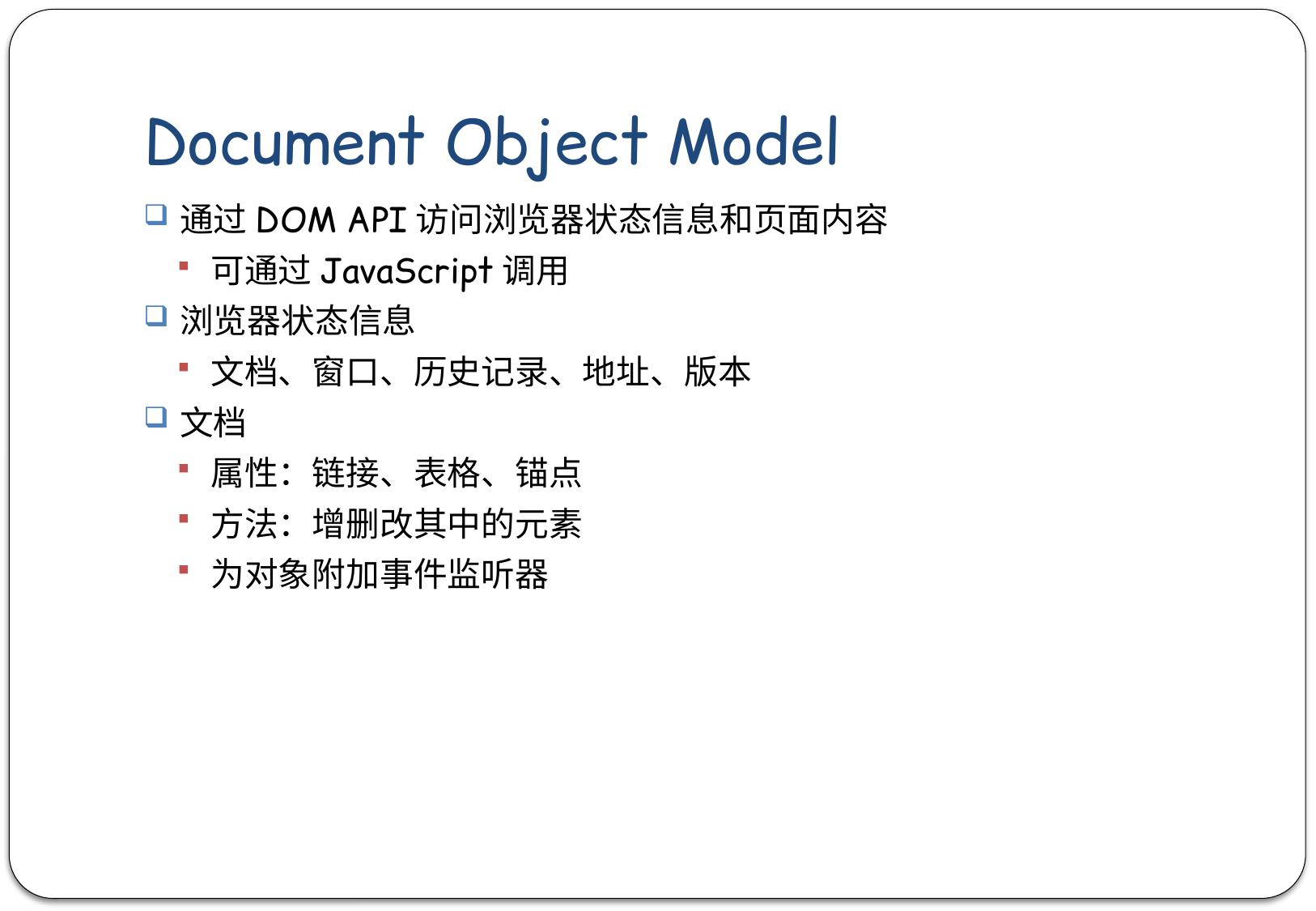

# Document Object Model
通过DOM API访问浏览器状态信息和页面内容
可通过JavaScript调用
浏览器状态信息
文档、窗口、历史记录、地址、版本
文档
属性：链接、表格、锚点
方法：增删改其中的元素
为对象附加事件监听器